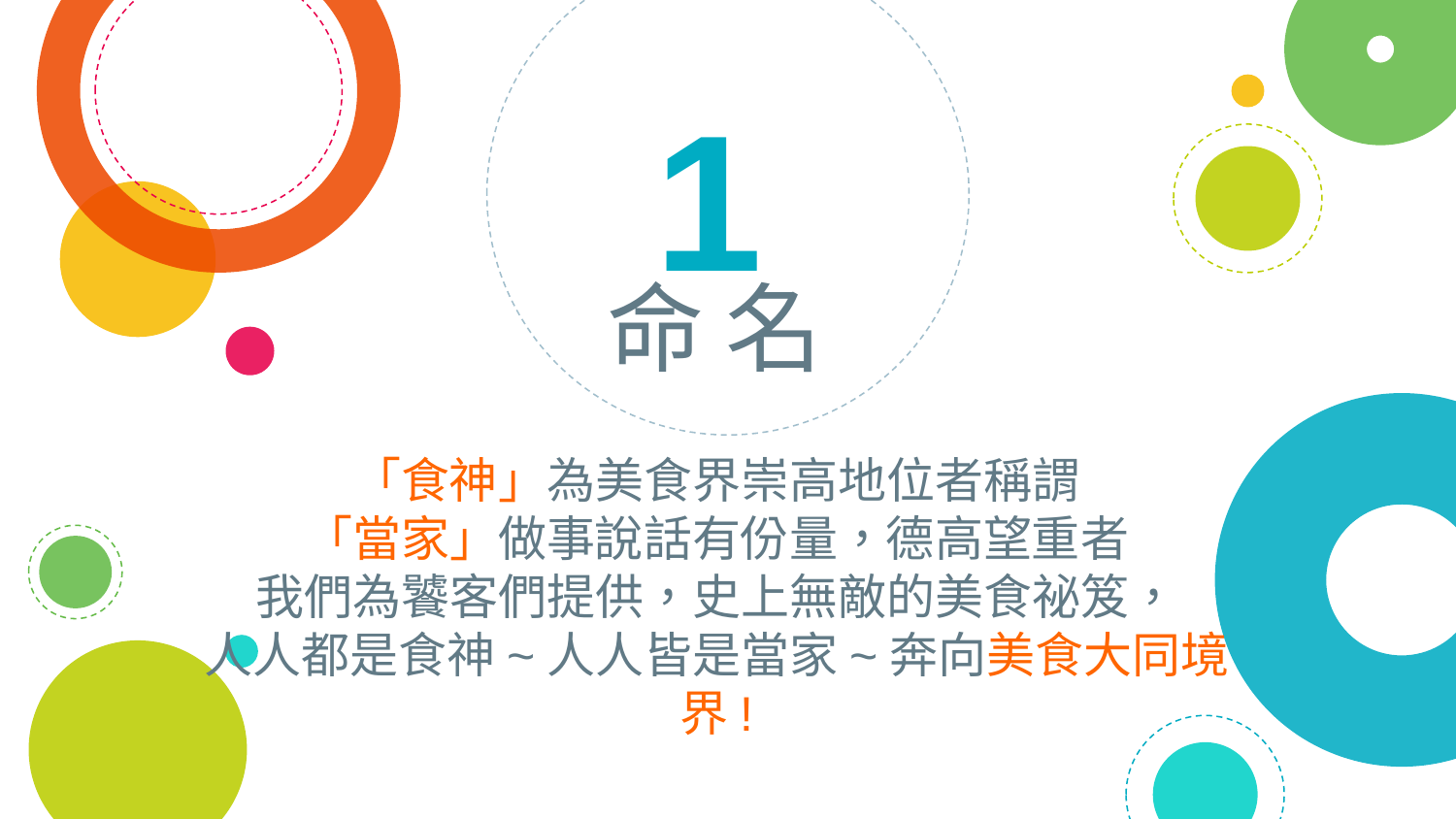

1
# 命 名
「食神」為美食界崇高地位者稱謂
「當家」做事說話有份量，德高望重者
我們為饕客們提供，史上無敵的美食祕笈，
人人都是食神~人人皆是當家~奔向美食大同境界!